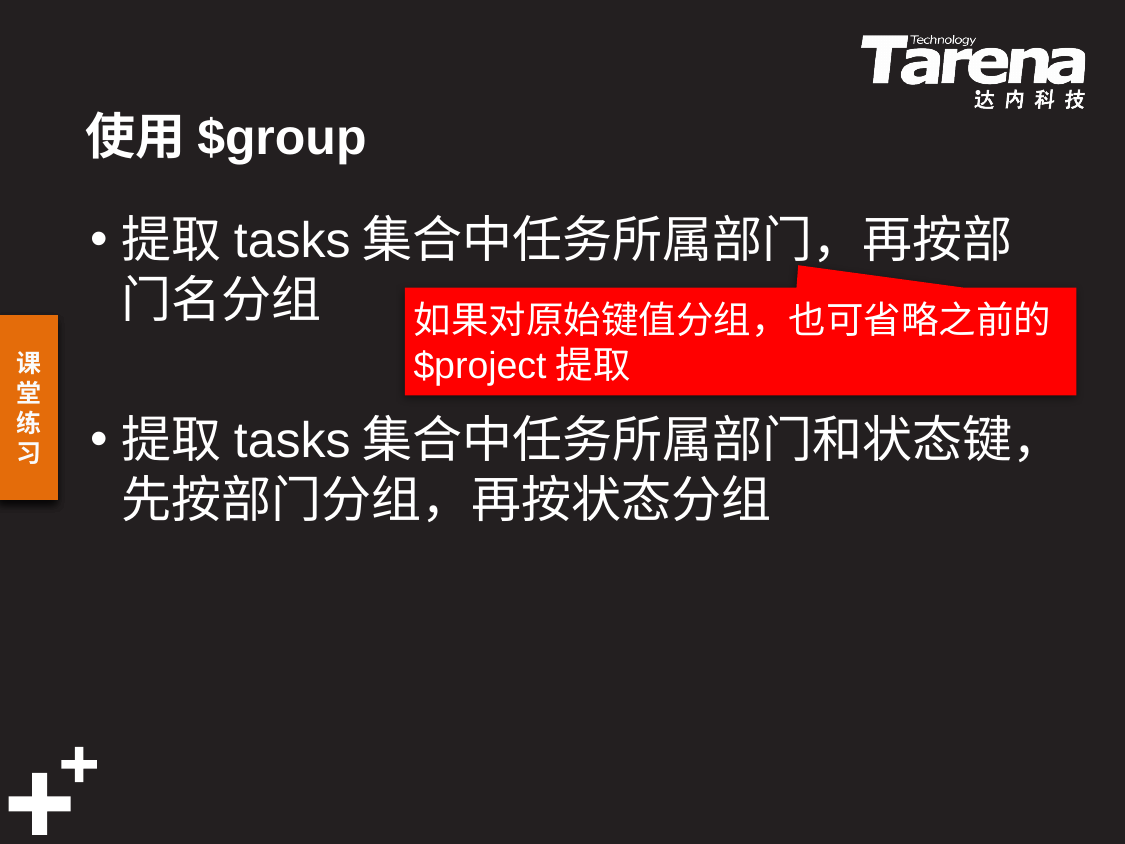

# 使用$group
提取tasks集合中任务所属部门，再按部门名分组

提取tasks集合中任务所属部门和状态键，先按部门分组，再按状态分组
如果对原始键值分组，也可省略之前的$project提取